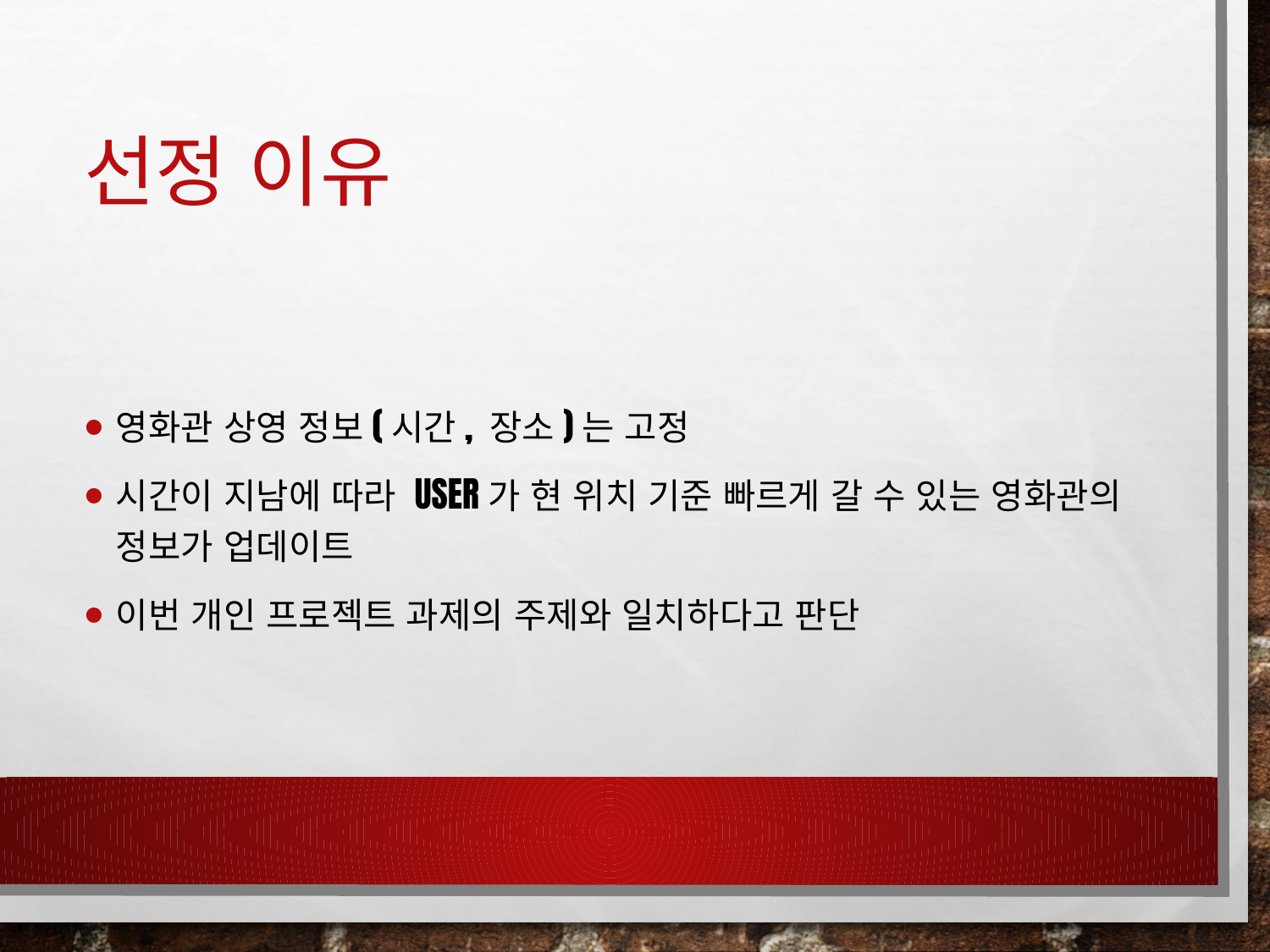

# 선정 이유
영화관 상영 정보(시간, 장소)는 고정
시간이 지남에 따라 user가 현 위치 기준 빠르게 갈 수 있는 영화관의 정보가 업데이트
이번 개인 프로젝트 과제의 주제와 일치하다고 판단